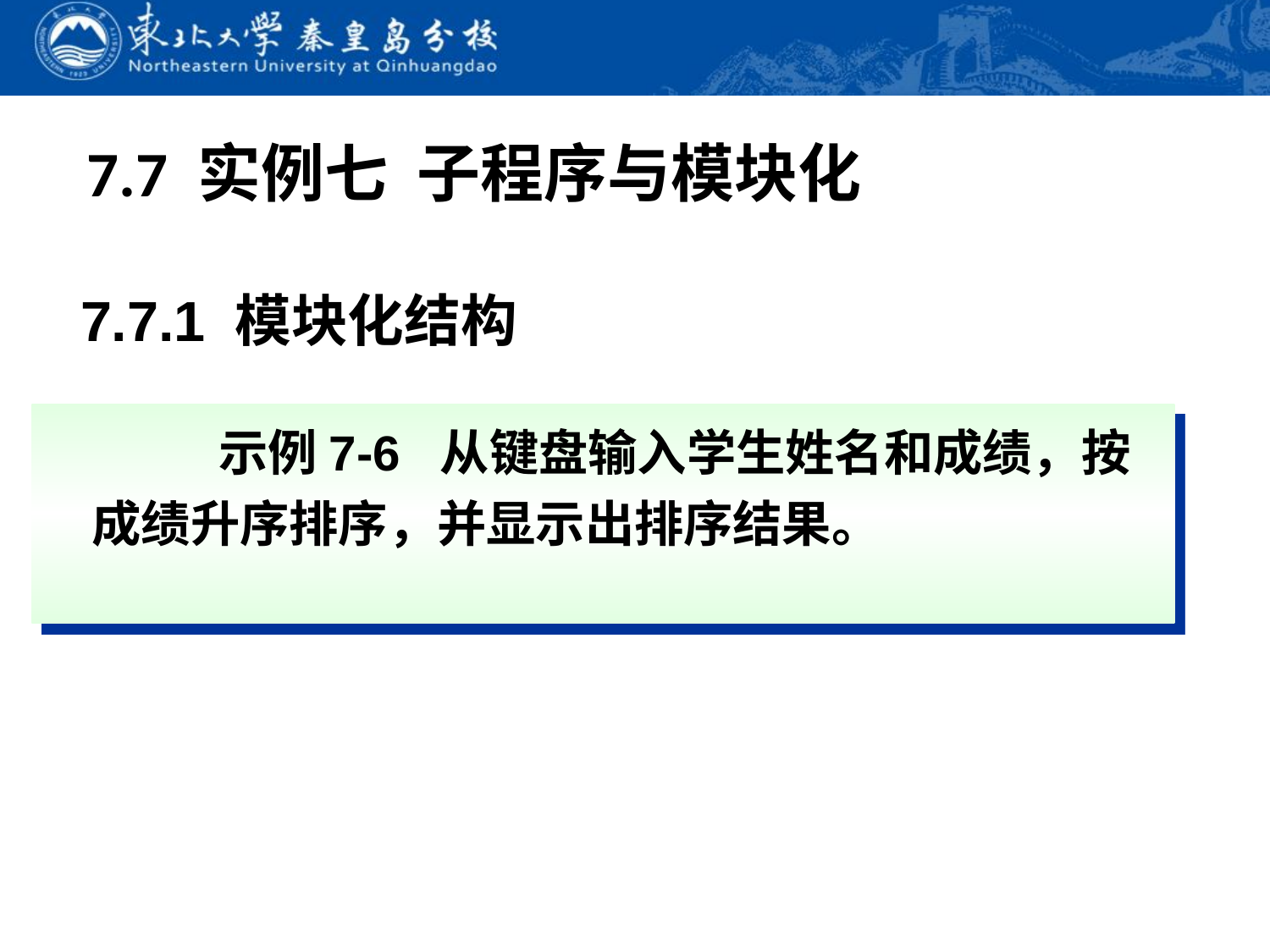

# 7.7 实例七  子程序与模块化
7.7.1 模块化结构
		示例7-6  从键盘输入学生姓名和成绩，按成绩升序排序，并显示出排序结果。